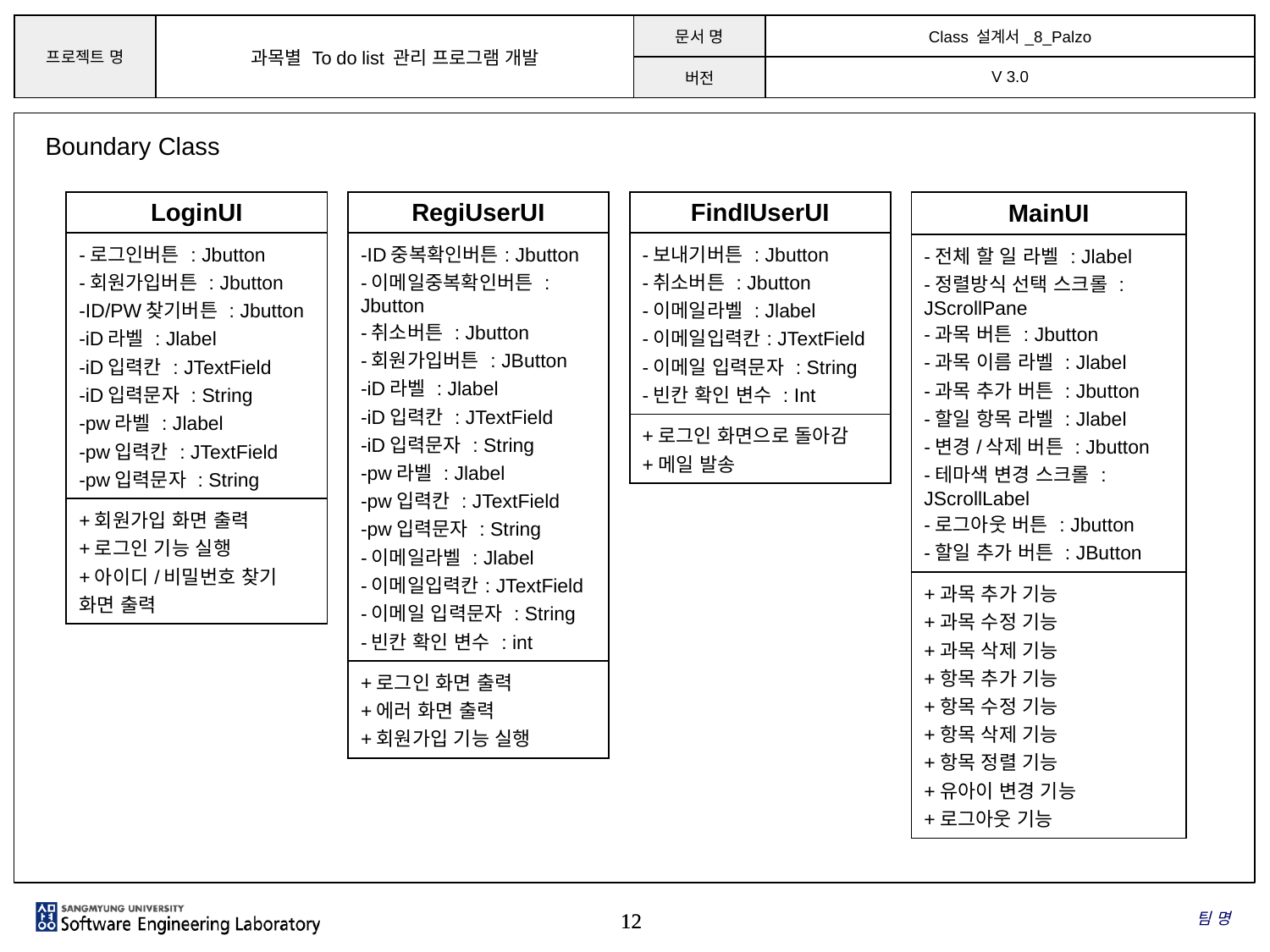

Boundary Class
| LoginUI |
| --- |
| -로그인버튼 : Jbutton -회원가입버튼 : Jbutton -ID/PW찾기버튼 : Jbutton -iD라벨 : Jlabel -iD입력칸 : JTextField -iD입력문자 : String -pw라벨 : Jlabel -pw입력칸 : JTextField -pw입력문자 : String |
| +회원가입 화면 출력 +로그인 기능 실행 +아이디/비밀번호 찾기 화면 출력 |
| RegiUserUI |
| --- |
| -ID중복확인버튼: Jbutton -이메일중복확인버튼 : Jbutton -취소버튼 : Jbutton -회원가입버튼 : JButton -iD라벨 : Jlabel -iD입력칸 : JTextField -iD입력문자 : String -pw라벨 : Jlabel -pw입력칸 : JTextField -pw입력문자 : String -이메일라벨 : Jlabel -이메일입력칸: JTextField -이메일 입력문자 : String -빈칸 확인 변수 : int |
| +로그인 화면 출력 +에러 화면 출력 +회원가입 기능 실행 |
| FindIUserUI |
| --- |
| -보내기버튼 : Jbutton -취소버튼 : Jbutton -이메일라벨 : Jlabel -이메일입력칸: JTextField -이메일 입력문자 : String -빈칸 확인 변수 : Int |
| +로그인 화면으로 돌아감 +메일 발송 |
| MainUI |
| --- |
| -전체 할 일 라벨 : Jlabel -정렬방식 선택 스크롤 : JScrollPane -과목 버튼 : Jbutton -과목 이름 라벨 : Jlabel -과목 추가 버튼 : Jbutton -할일 항목 라벨 : Jlabel -변경/삭제 버튼 : Jbutton -테마색 변경 스크롤 : JScrollLabel -로그아웃 버튼 : Jbutton -할일 추가 버튼 : JButton |
| +과목 추가 기능 +과목 수정 기능 +과목 삭제 기능 +항목 추가 기능 +항목 수정 기능 +항목 삭제 기능 +항목 정렬 기능 +유아이 변경 기능 +로그아웃 기능 |
팀 명